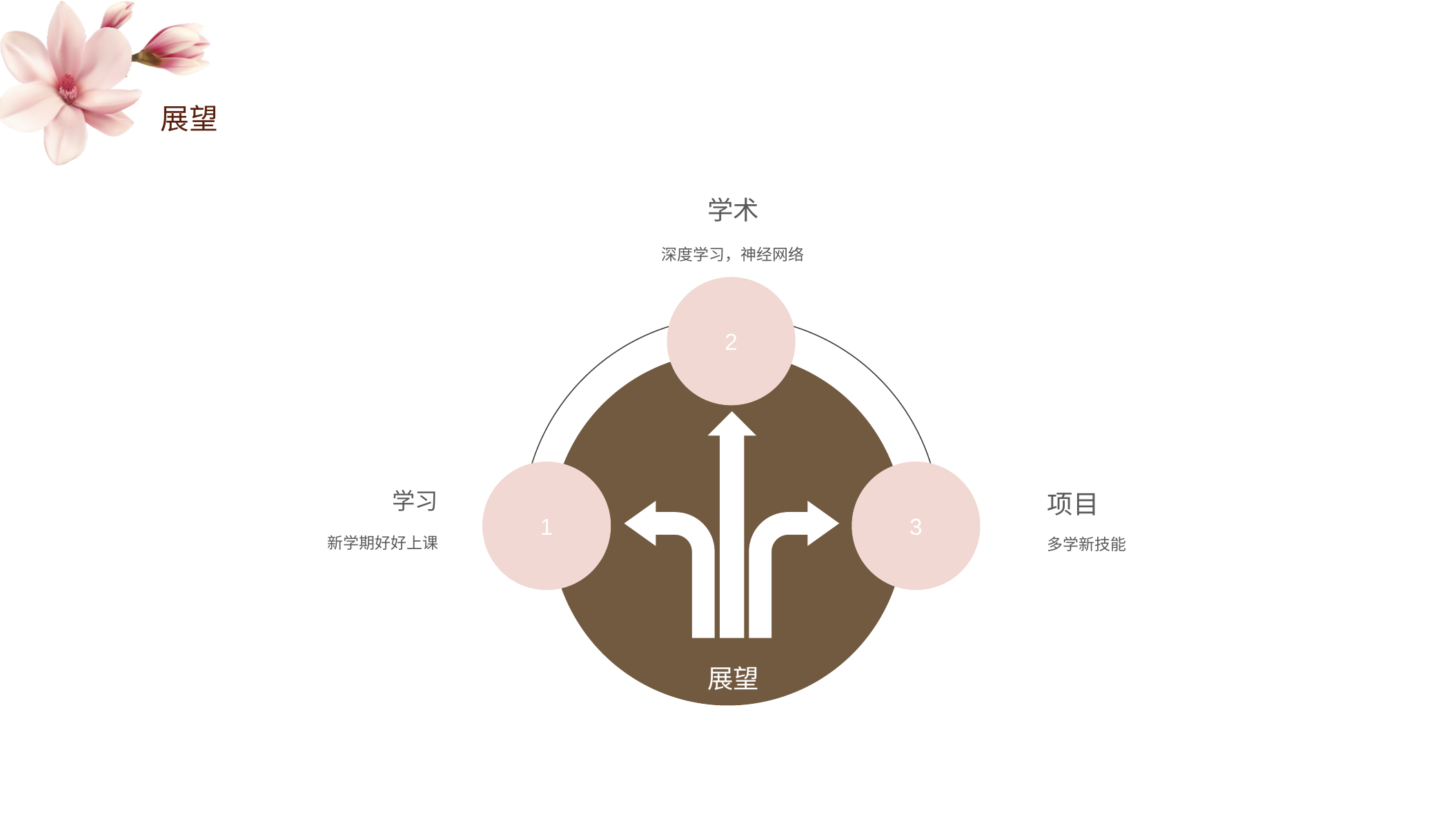

展望
学术
深度学习，神经网络
2

1
3
学习
项目

新学期好好上课
多学新技能
展望